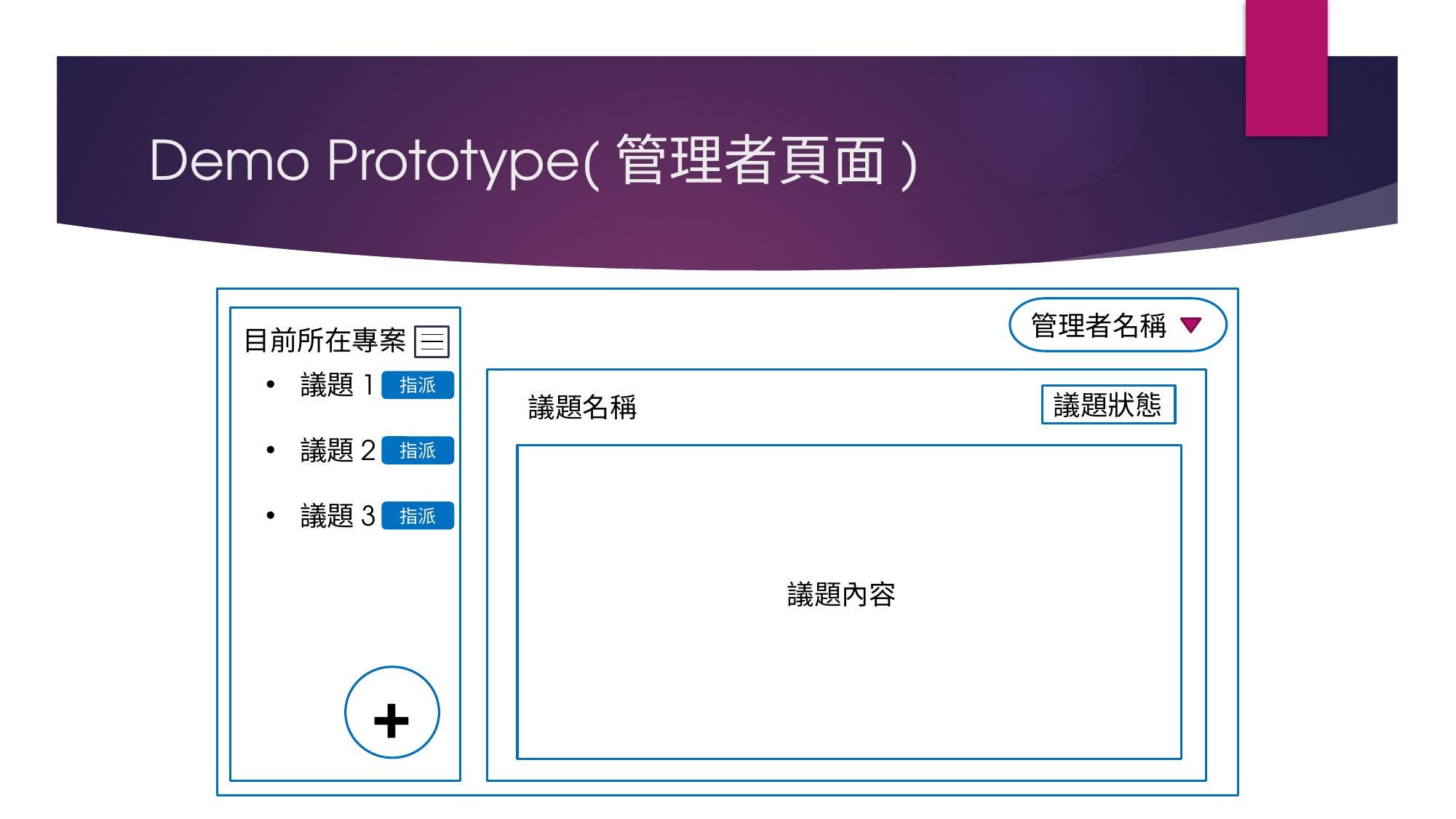

# Demo Prototype(管理者頁面)

管理者名稱

目前所在專案

議題1

議題2

議題3

指派
議題名稱
議題狀態
指派

指派
議題內容
+